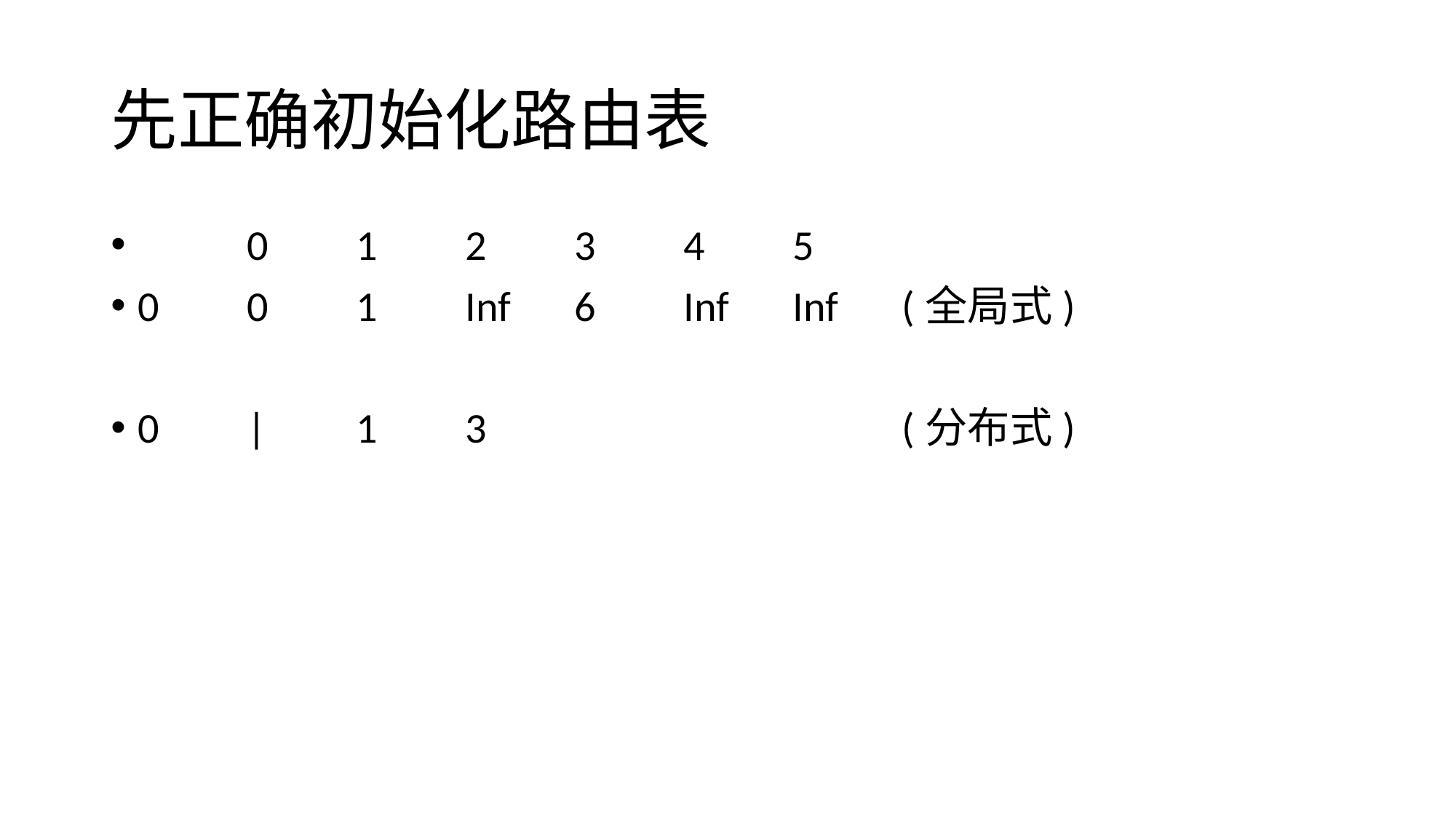

# 先正确初始化路由表
  	0	1	2	3	4	5
0	0	1	Inf	6	Inf	Inf	(全局式)

0	|	1	3				(分布式)